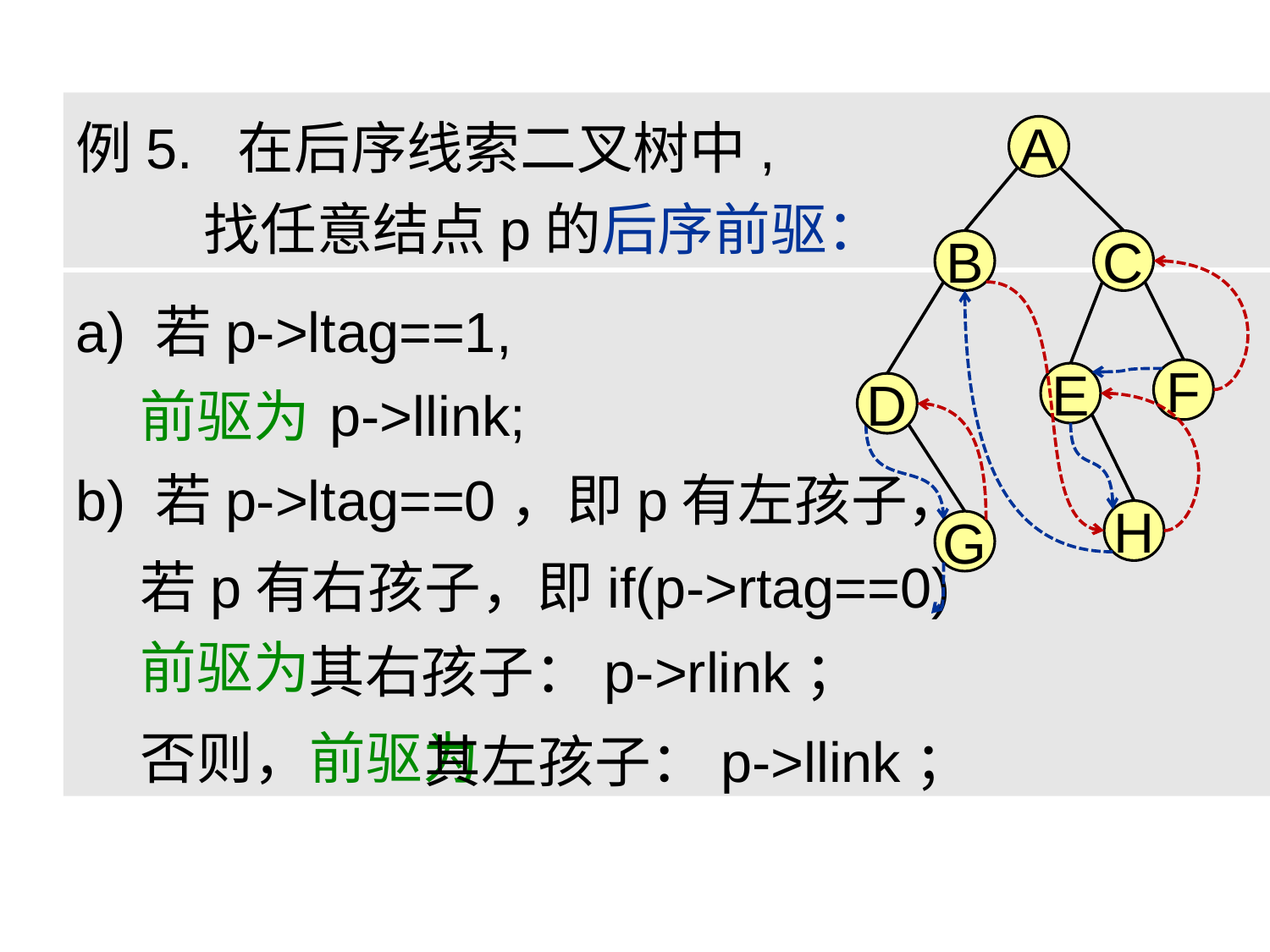

例5.  在后序线索二叉树中,
         找任意结点p的后序前驱：
A
B
C
a) 若p->ltag==1,
    前驱为
b) 若p->ltag==0，即p有左孩子，
    若p有右孩子，即if(p->rtag==0)
    前驱为
    否则，前驱为
p->llink;
F
E
D
H
G
其右孩子：p->rlink；
其左孩子：p->llink；